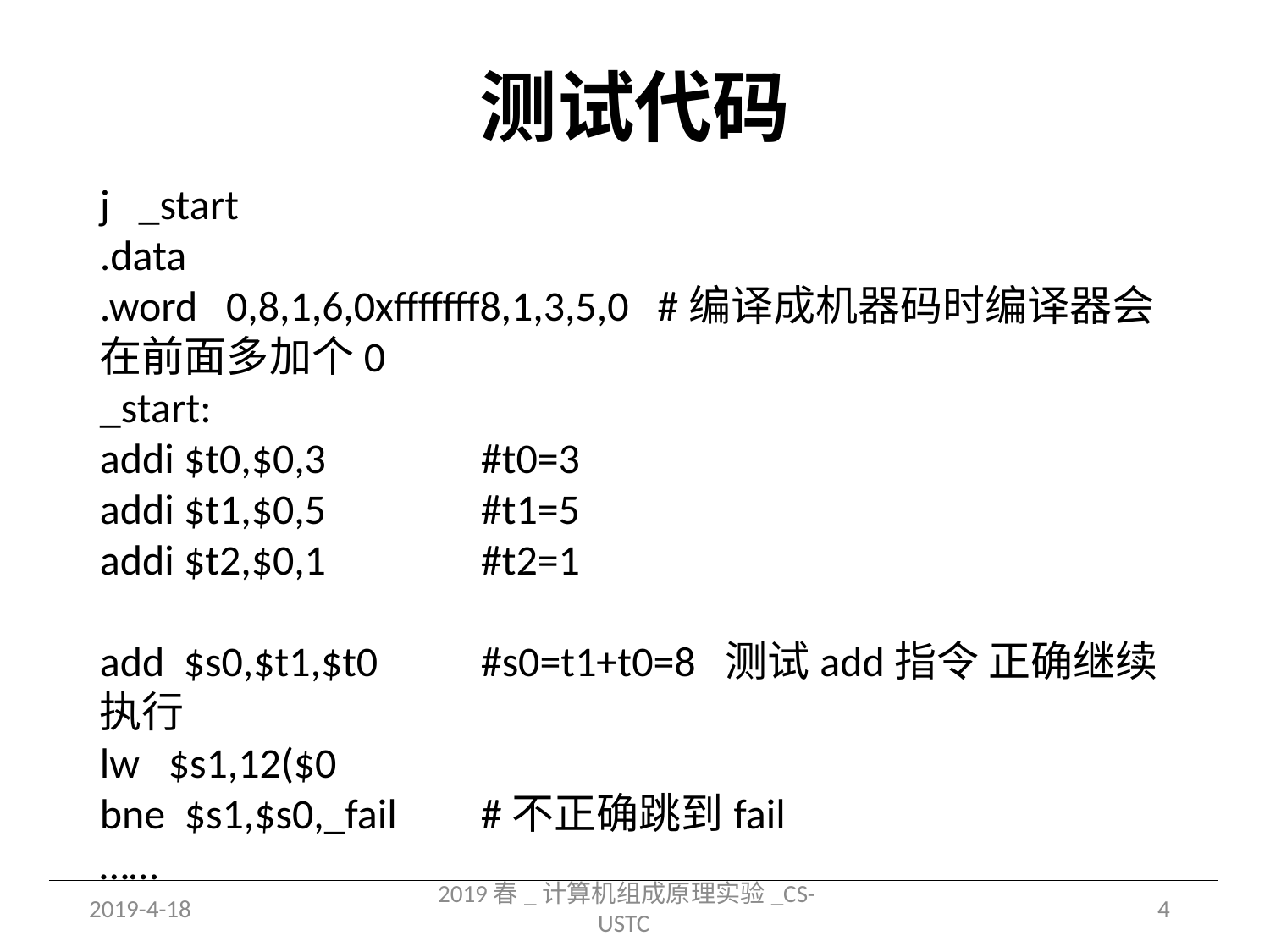

# 测试代码
j   _start
.data
.word   0,8,1,6,0xfffffff8,1,3,5,0   #编译成机器码时编译器会在前面多加个0
_start:
addi $t0,$0,3		#t0=3
addi $t1,$0,5		#t1=5
addi $t2,$0,1		#t2=1

add  $s0,$t1,$t0	#s0=t1+t0=8  测试add指令 正确继续执行
lw   $s1,12($0
bne  $s1,$s0,_fail	#不正确跳到fail
……
2019-4-18
2019春_计算机组成原理实验_CS-USTC
4